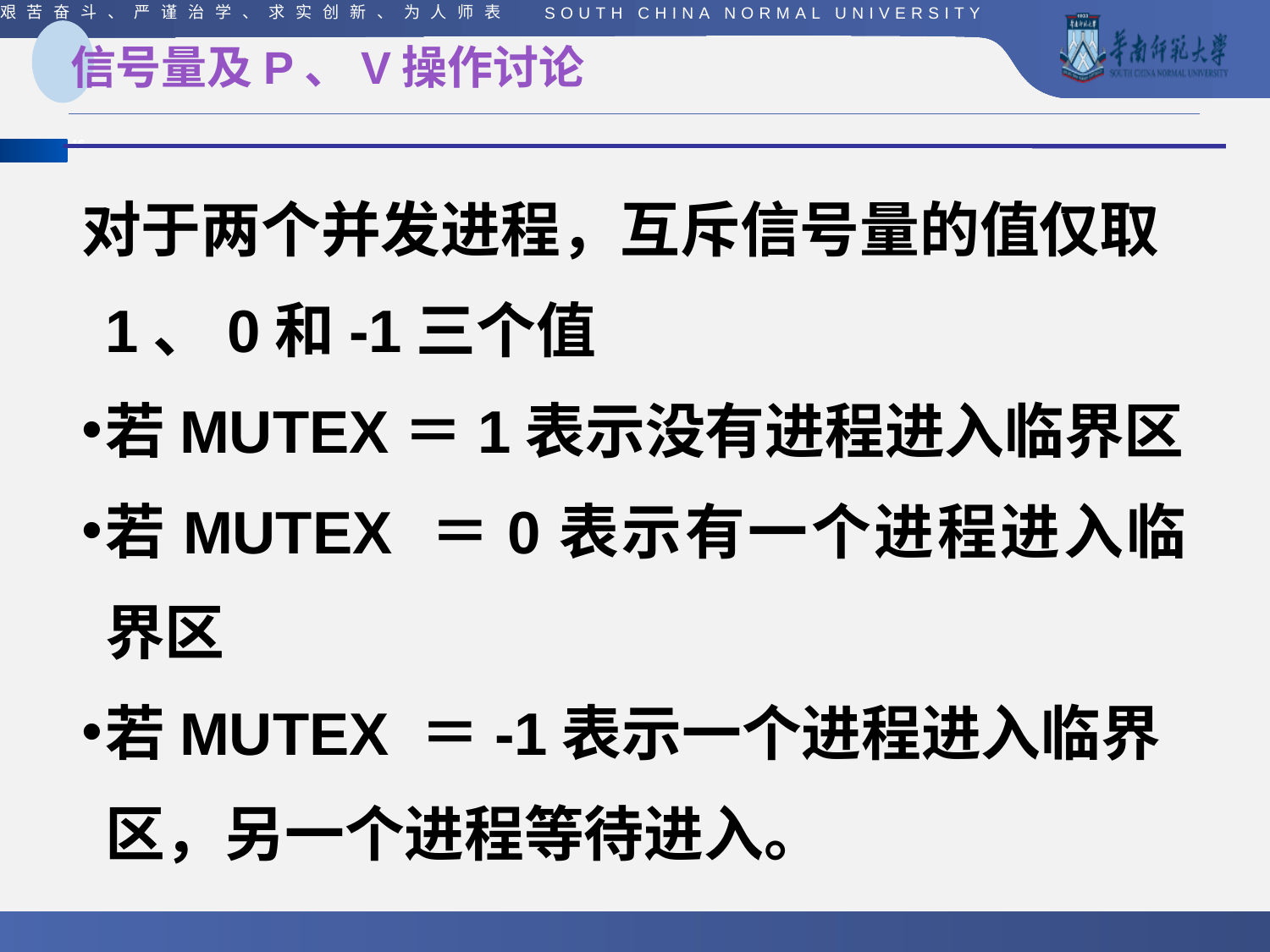

# 信号量及P、V操作讨论
对于两个并发进程，互斥信号量的值仅取1、0和-1三个值
若MUTEX＝1表示没有进程进入临界区
若MUTEX ＝0表示有一个进程进入临界区
若MUTEX ＝-1表示一个进程进入临界区，另一个进程等待进入。

46